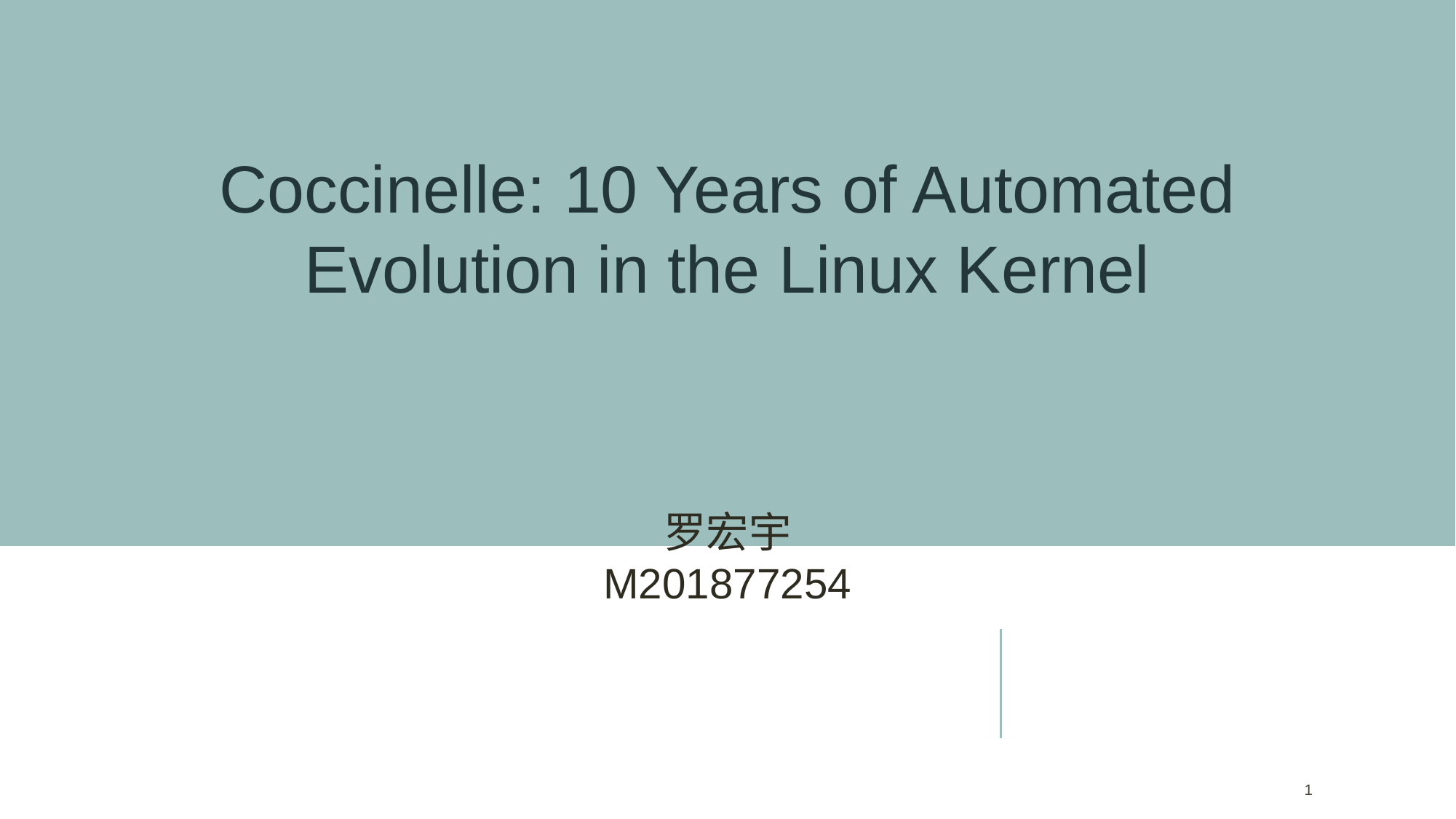

Coccinelle: 10 Years of Automated Evolution in the Linux Kernel
罗宏宇
M201877254
1